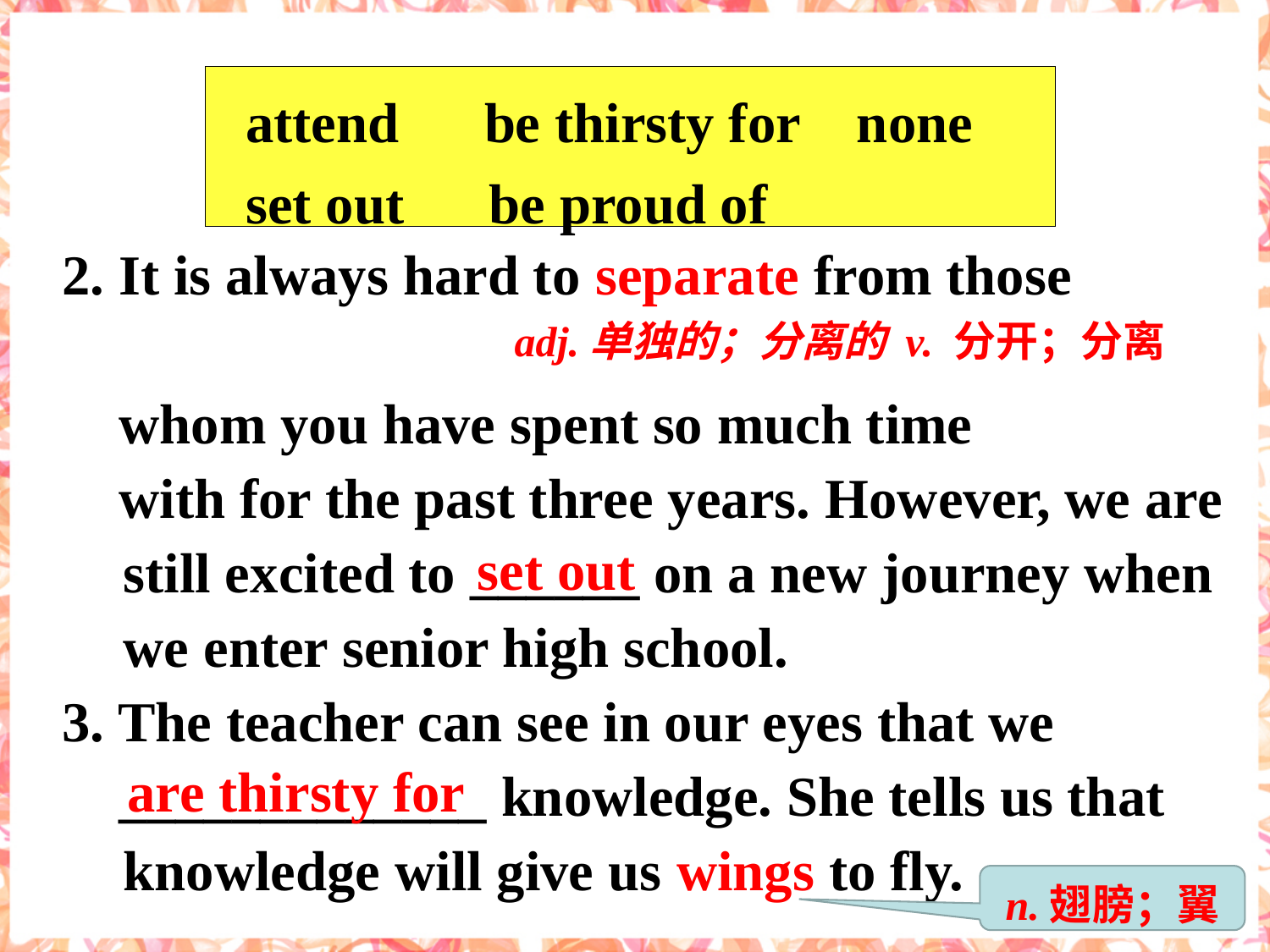

attend      be thirsty for    none
  set out      be proud of
2. It is always hard to separate from those

    whom you have spent so much time
    with for the past three years. However, we are still excited to ______ on a new journey when we enter senior high school.
3. The teacher can see in our eyes that we
    _____________ knowledge. She tells us that knowledge will give us wings to fly.
adj.单独的；分离的 v. 分开；分离
set out
are thirsty for
n.翅膀；翼